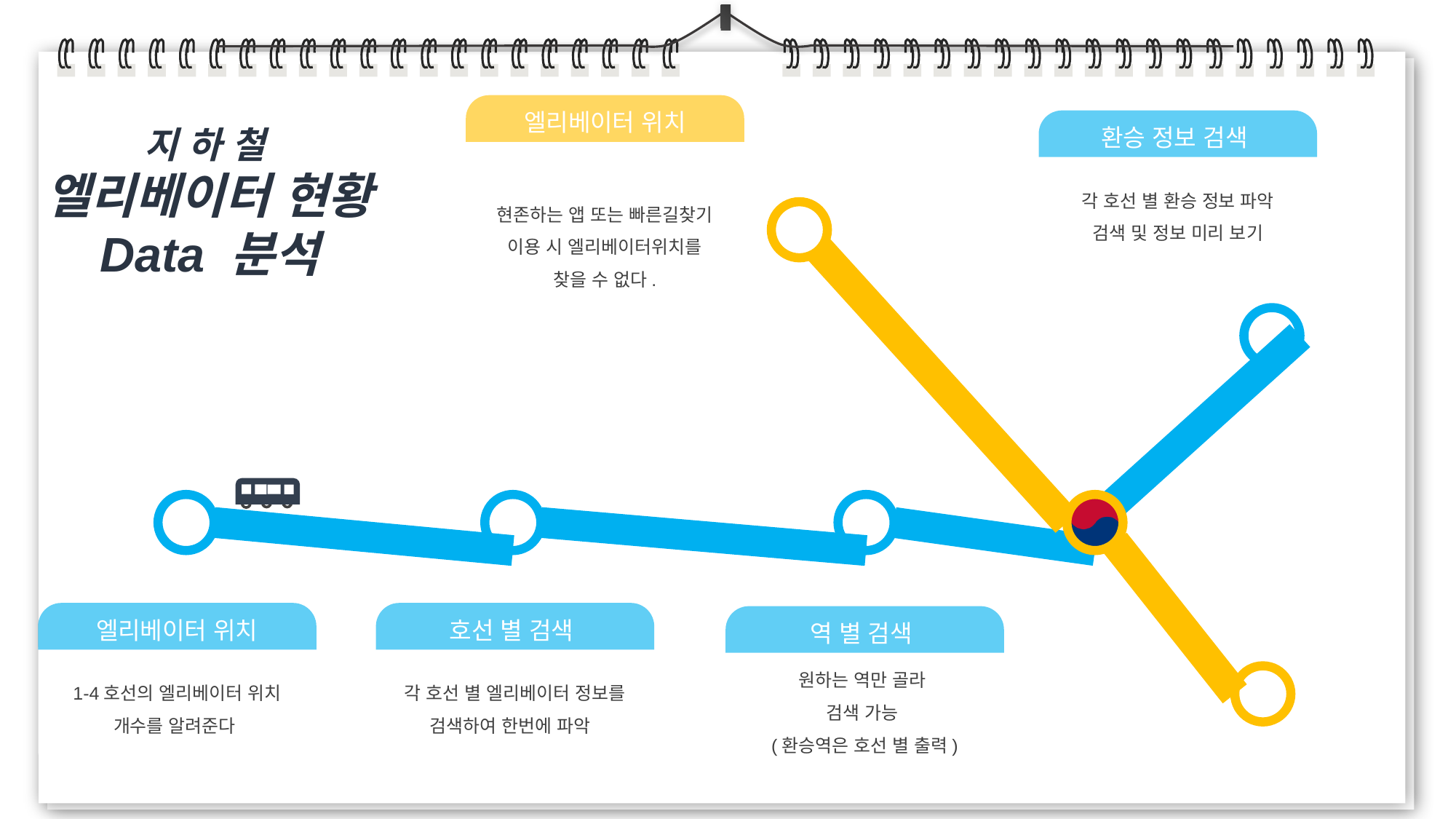

지 하 철
엘리베이터 현황
Data 분석
엘리베이터 위치
현존하는 앱 또는 빠른길찾기
이용 시 엘리베이터위치를
찾을 수 없다.
환승 정보 검색
각 호선 별 환승 정보 파악
검색 및 정보 미리 보기

엘리베이터 위치
1-4호선의 엘리베이터 위치
개수를 알려준다
호선 별 검색
각 호선 별 엘리베이터 정보를
검색하여 한번에 파악
역 별 검색
원하는 역만 골라
검색 가능
(환승역은 호선 별 출력)